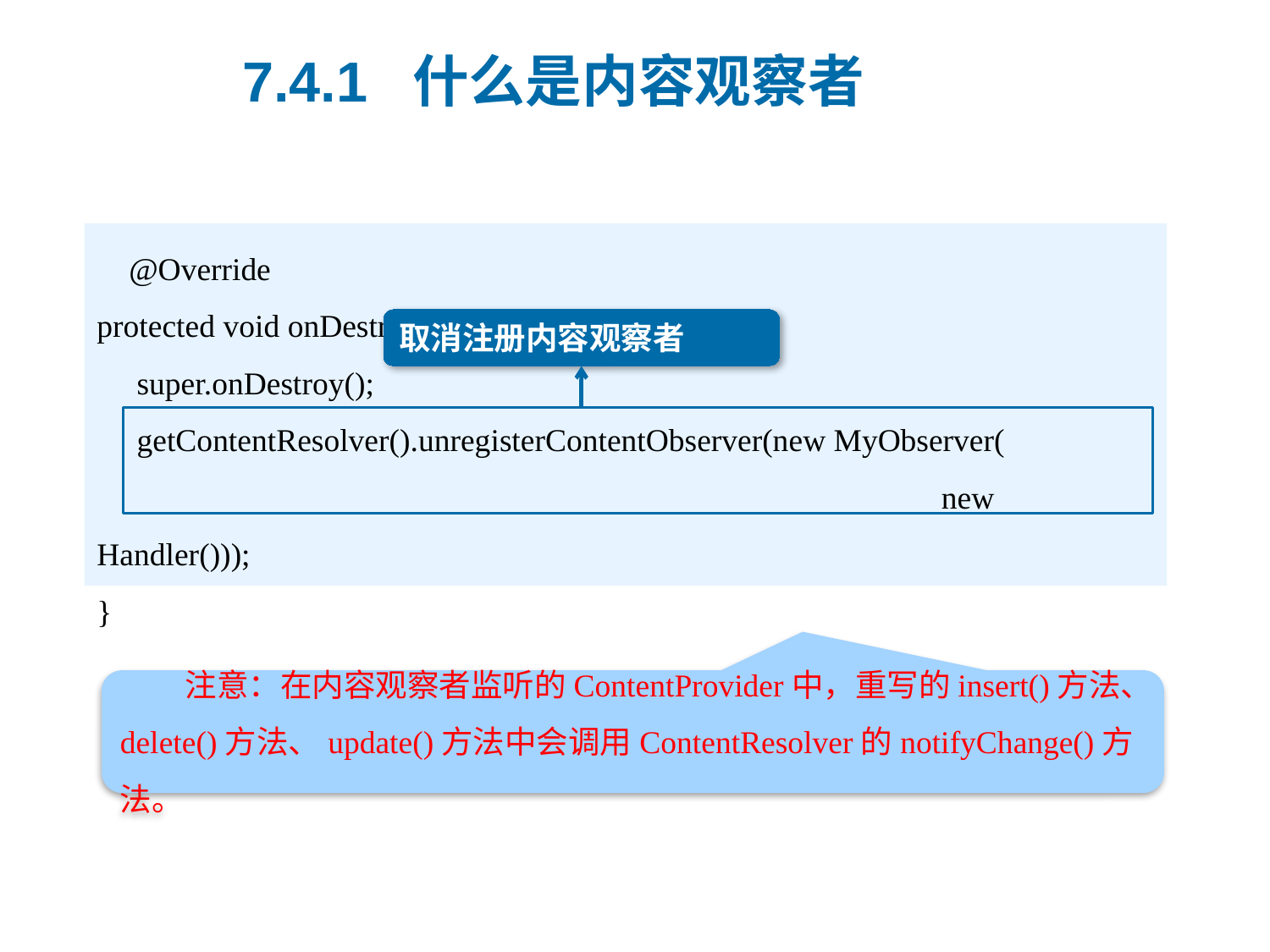

7.4.1  什么是内容观察者

    @Override
protected void onDestroy() {
     super.onDestroy();
     getContentResolver().unregisterContentObserver(new MyObserver(
                                                                                                         new Handler()));
}
取消注册内容观察者

        注意：在内容观察者监听的ContentProvider中，重写的insert()方法、delete()方法、update()方法中会调用ContentResolver的notifyChange()方法。